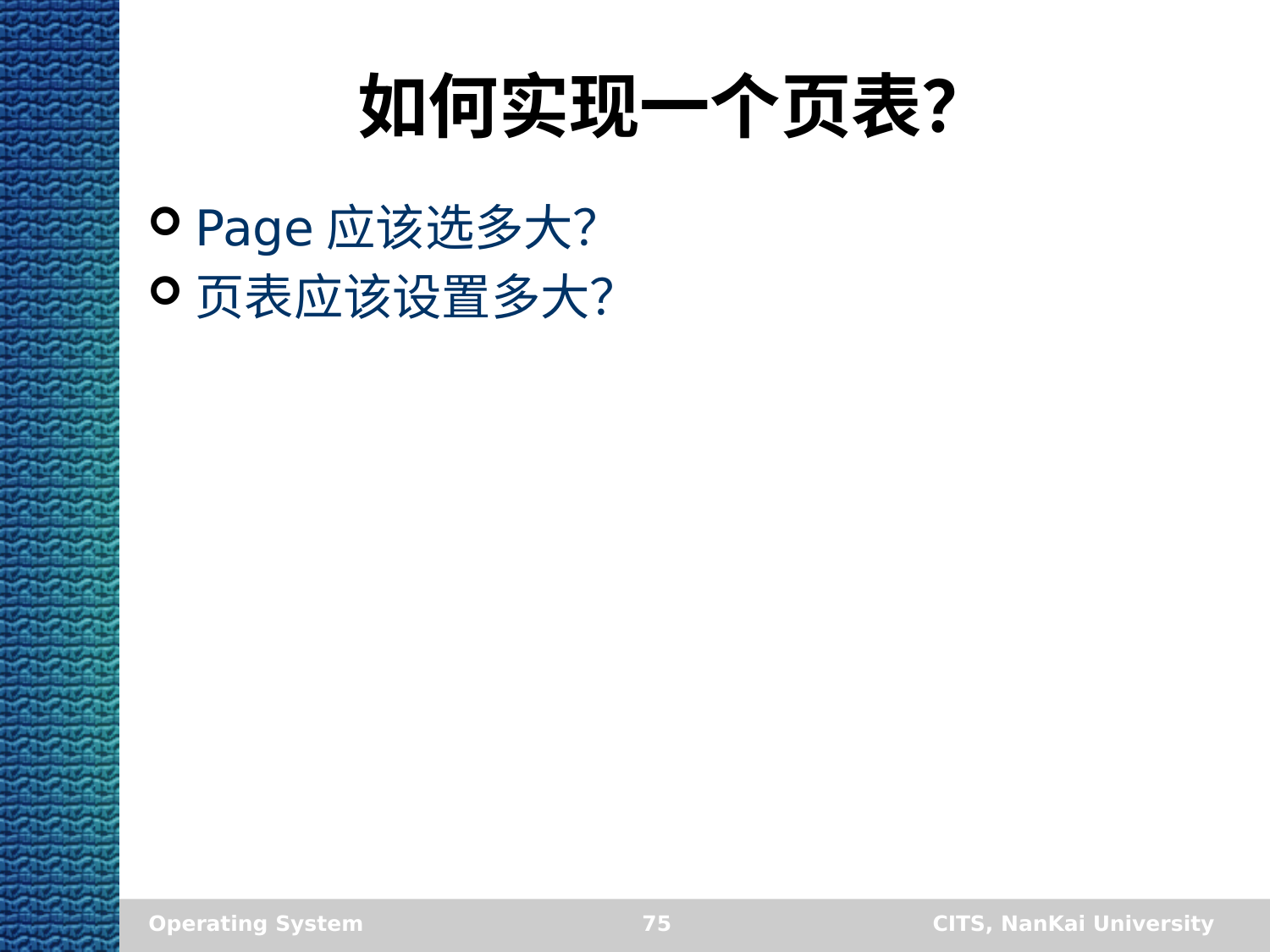

# 如何实现一个页表？
Page应该选多大？
页表应该设置多大？
Operating System
75
CITS, NanKai University